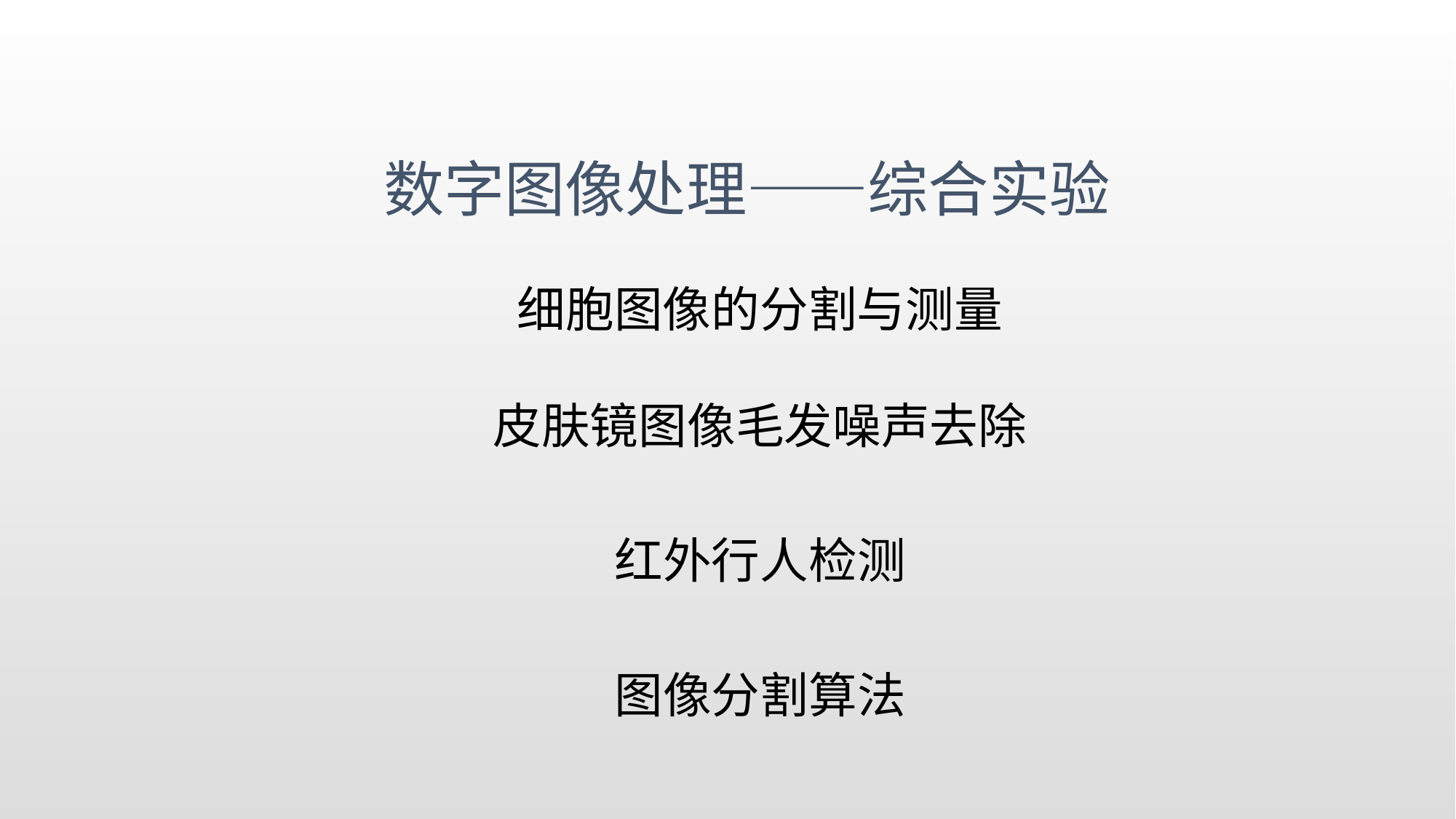

# 数字图像处理——综合实验
细胞图像的分割与测量

皮肤镜图像毛发噪声去除

红外行人检测

图像分割算法